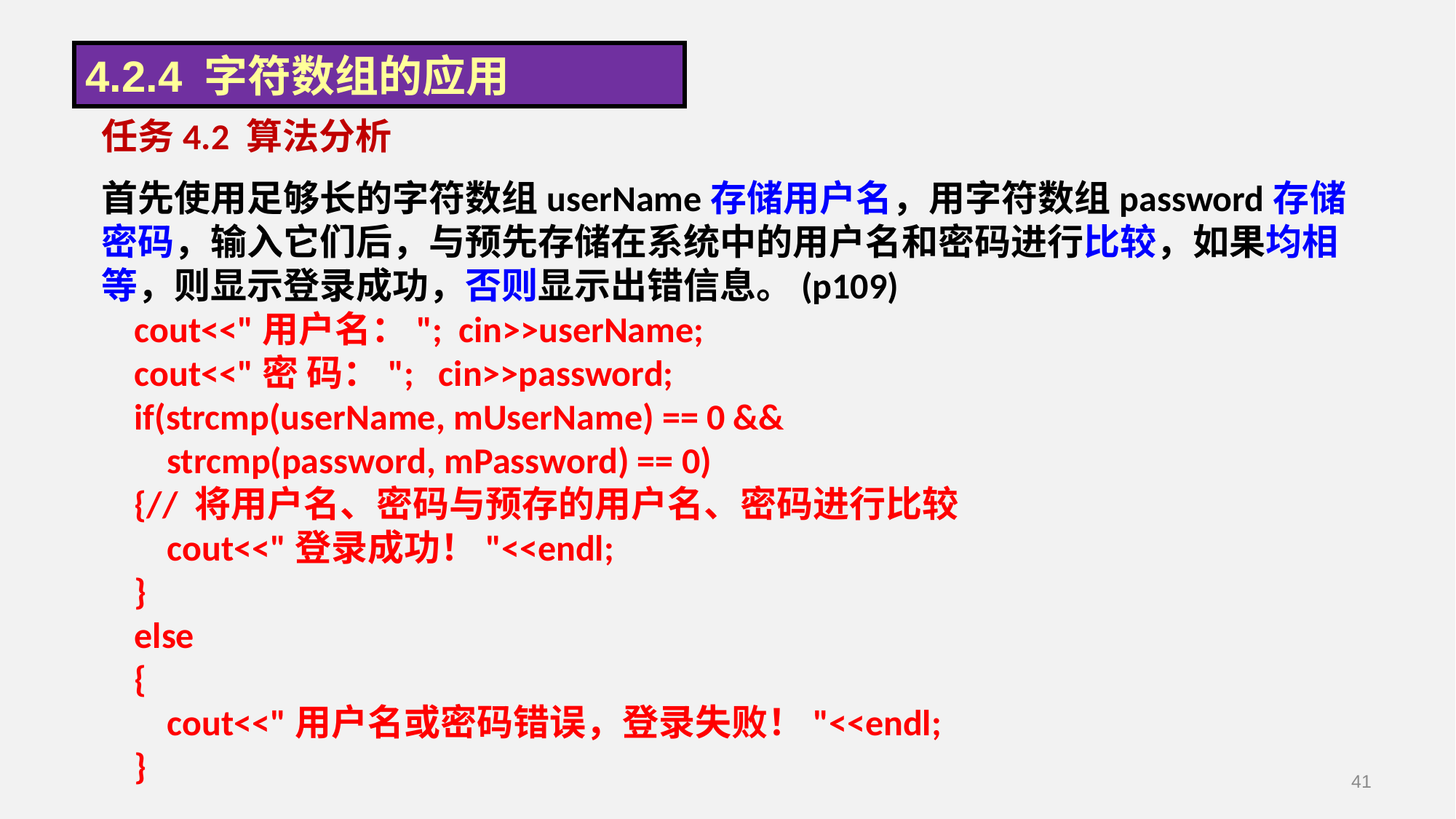

4.2.4 字符数组的应用
任务4.2 算法分析
首先使用足够长的字符数组userName存储用户名，用字符数组password存储密码，输入它们后，与预先存储在系统中的用户名和密码进行比较，如果均相等，则显示登录成功，否则显示出错信息。(p109)
    cout<<"用户名：";  cin>>userName;
    cout<<"密 码：";   cin>>password;
    if(strcmp(userName, mUserName) == 0 &&
        strcmp(password, mPassword) == 0)
    {// 将用户名、密码与预存的用户名、密码进行比较
        cout<<"登录成功！"<<endl;
    }
    else
    {
        cout<<"用户名或密码错误，登录失败！"<<endl;
    }
41